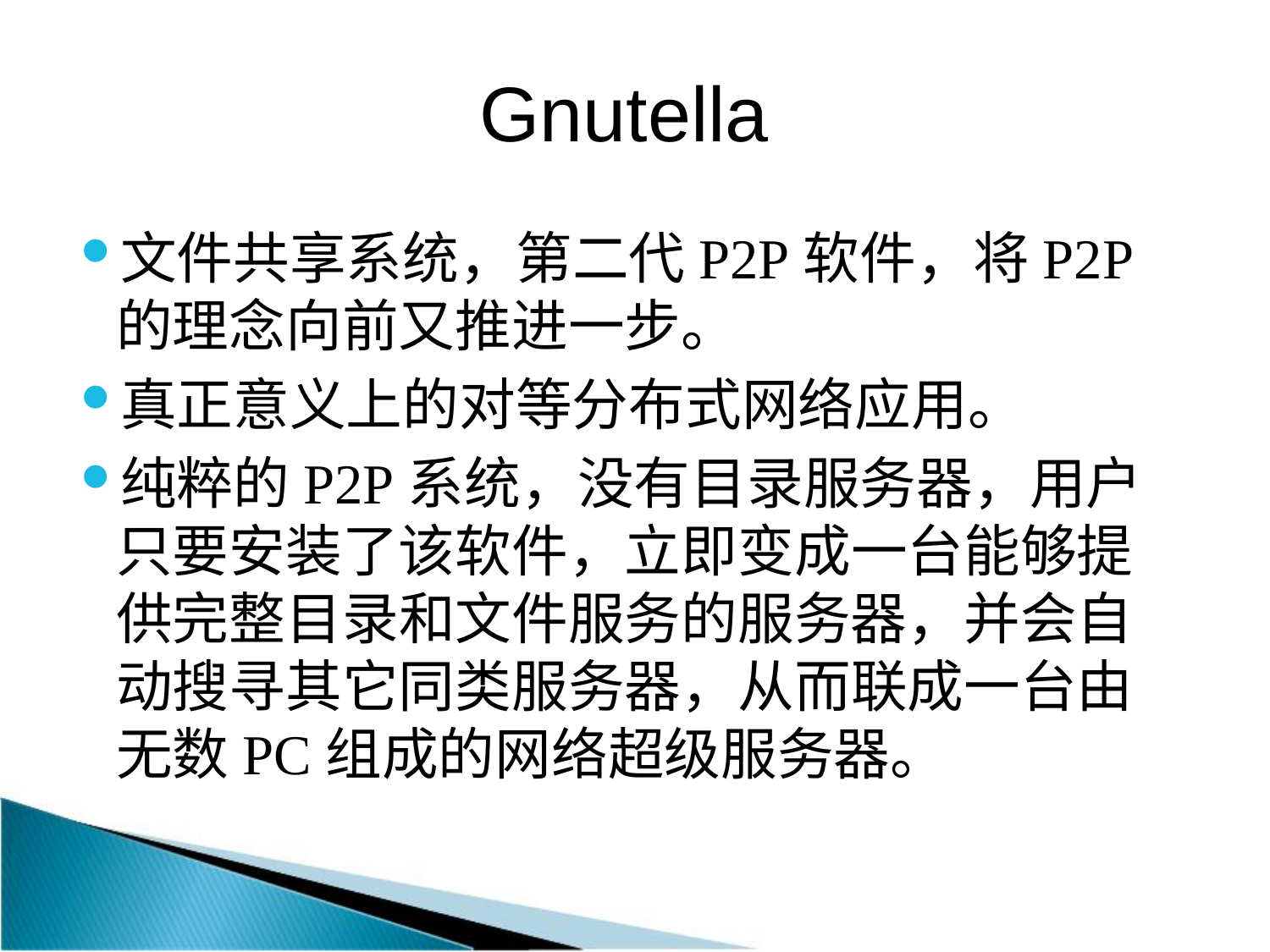

# Gnutella
文件共享系统，第二代P2P软件，将P2P的理念向前又推进一步。
真正意义上的对等分布式网络应用。
纯粹的P2P系统，没有目录服务器，用户只要安装了该软件，立即变成一台能够提供完整目录和文件服务的服务器，并会自动搜寻其它同类服务器，从而联成一台由无数PC组成的网络超级服务器。